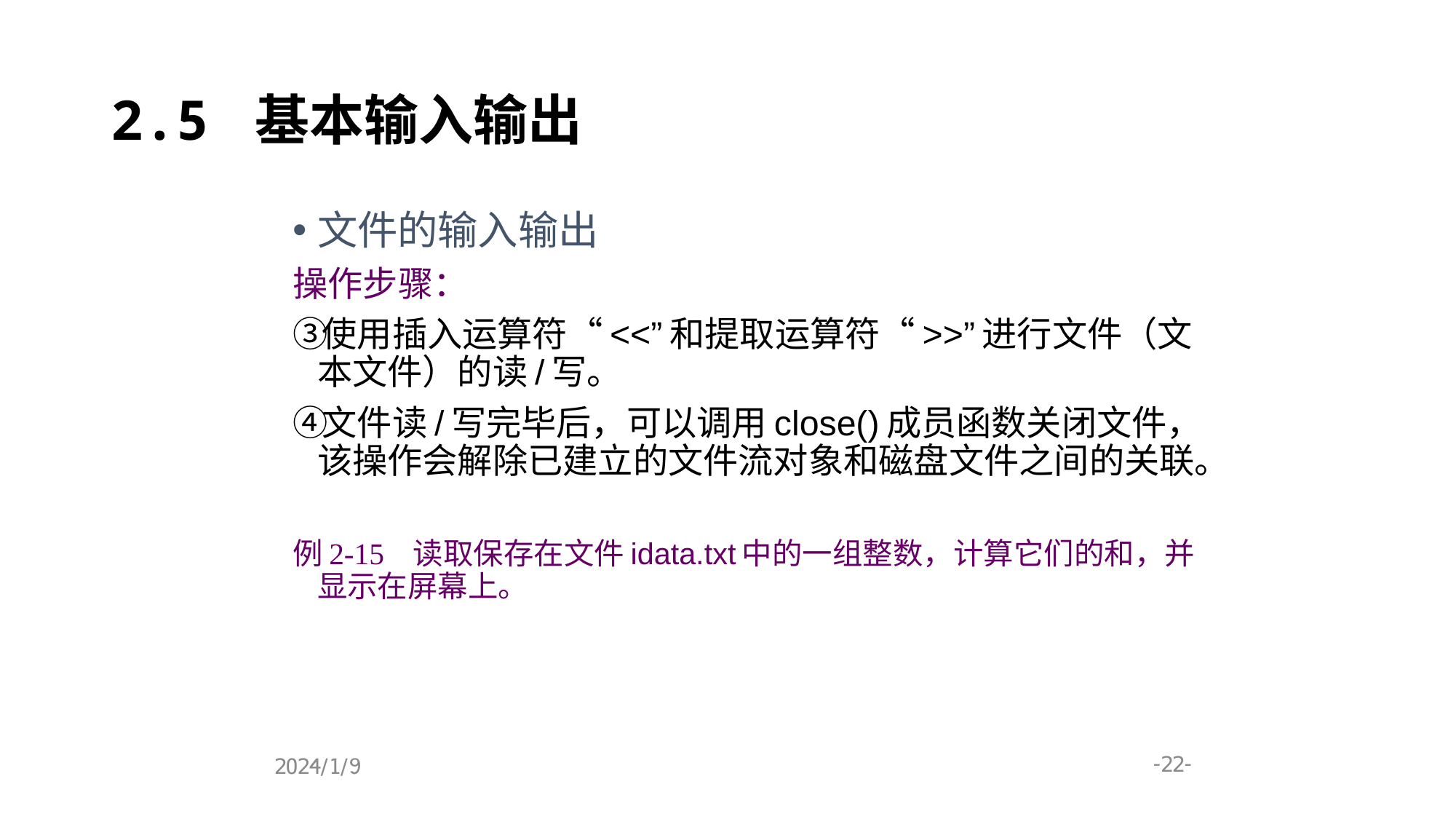

# 2.5 基本输入输出
文件的输入输出
操作步骤：
使用插入运算符“<<”和提取运算符“>>”进行文件（文本文件）的读/写。
文件读/写完毕后，可以调用close()成员函数关闭文件，该操作会解除已建立的文件流对象和磁盘文件之间的关联。

例2-15   读取保存在文件idata.txt中的一组整数，计算它们的和，并显示在屏幕上。

-22-
2024/1/9